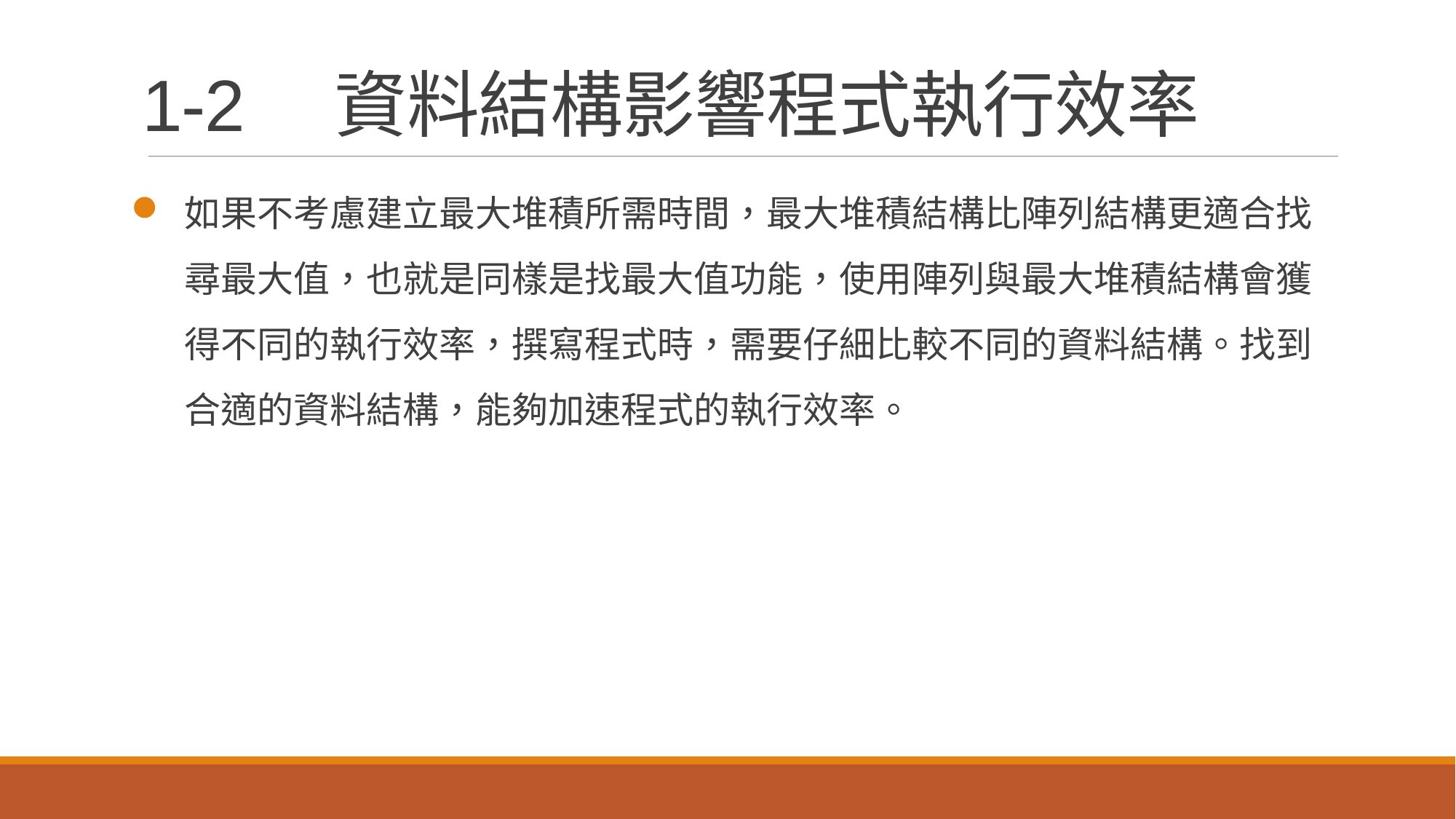

# 1-2　資料結構影響程式執行效率
如果不考慮建立最大堆積所需時間，最大堆積結構比陣列結構更適合找尋最大值，也就是同樣是找最大值功能，使用陣列與最大堆積結構會獲得不同的執行效率，撰寫程式時，需要仔細比較不同的資料結構。找到合適的資料結構，能夠加速程式的執行效率。